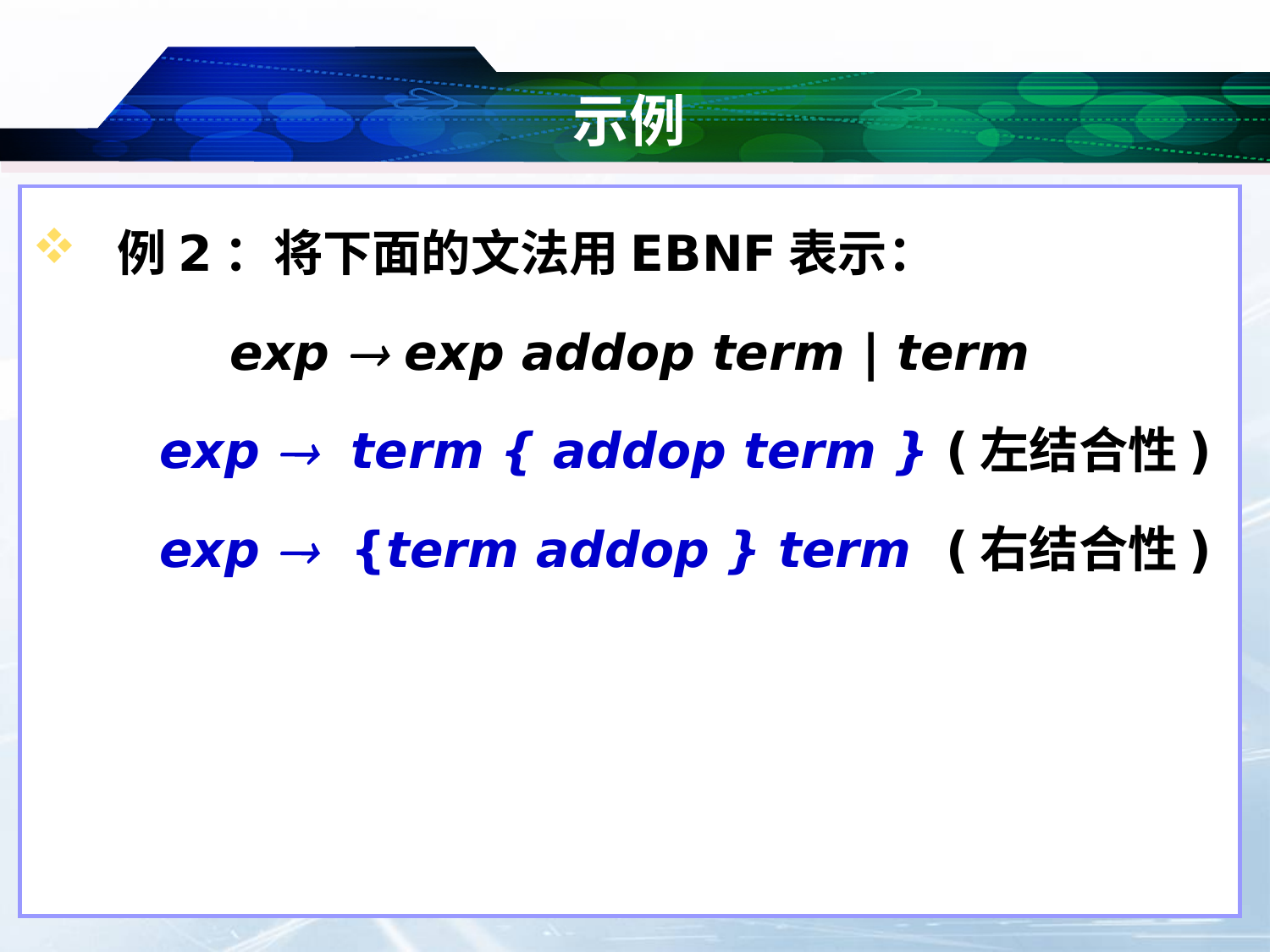

# 示例
例2：将下面的文法用EBNF表示：
exp → exp addop term | term
exp →  term { addop term } (左结合性)
exp →  {term addop } term  (右结合性)